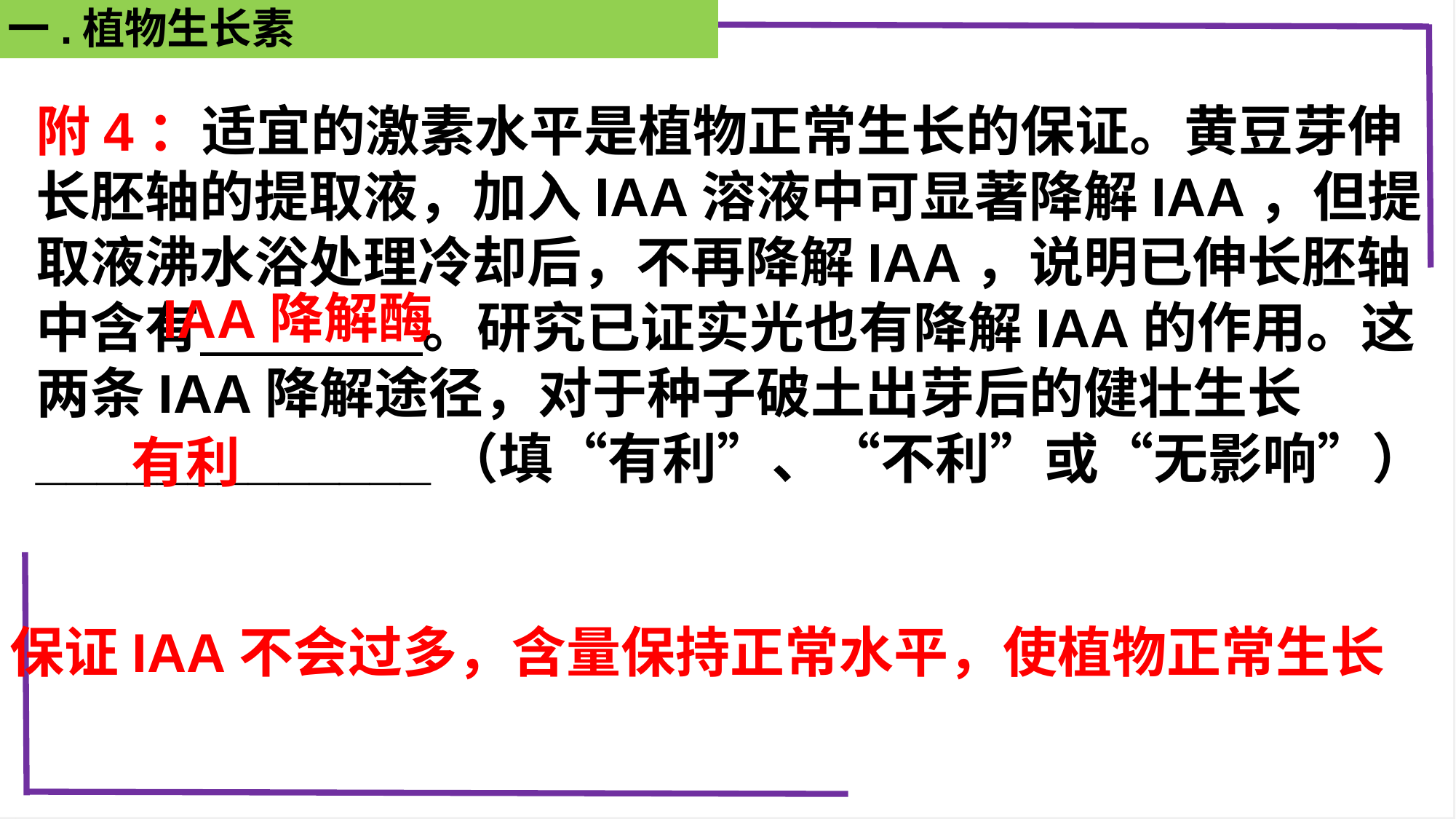

一.植物生长素
附4：适宜的激素水平是植物正常生长的保证。黄豆芽伸长胚轴的提取液，加入IAA溶液中可显著降解IAA，但提取液沸水浴处理冷却后，不再降解IAA，说明已伸长胚轴中含有                  。研究已证实光也有降解IAA的作用。这两条IAA降解途径，对于种子破土出芽后的健壮生长_____________（填“有利”、“不利”或“无影响”）
IAA降解酶
有利
保证IAA不会过多，含量保持正常水平，使植物正常生长